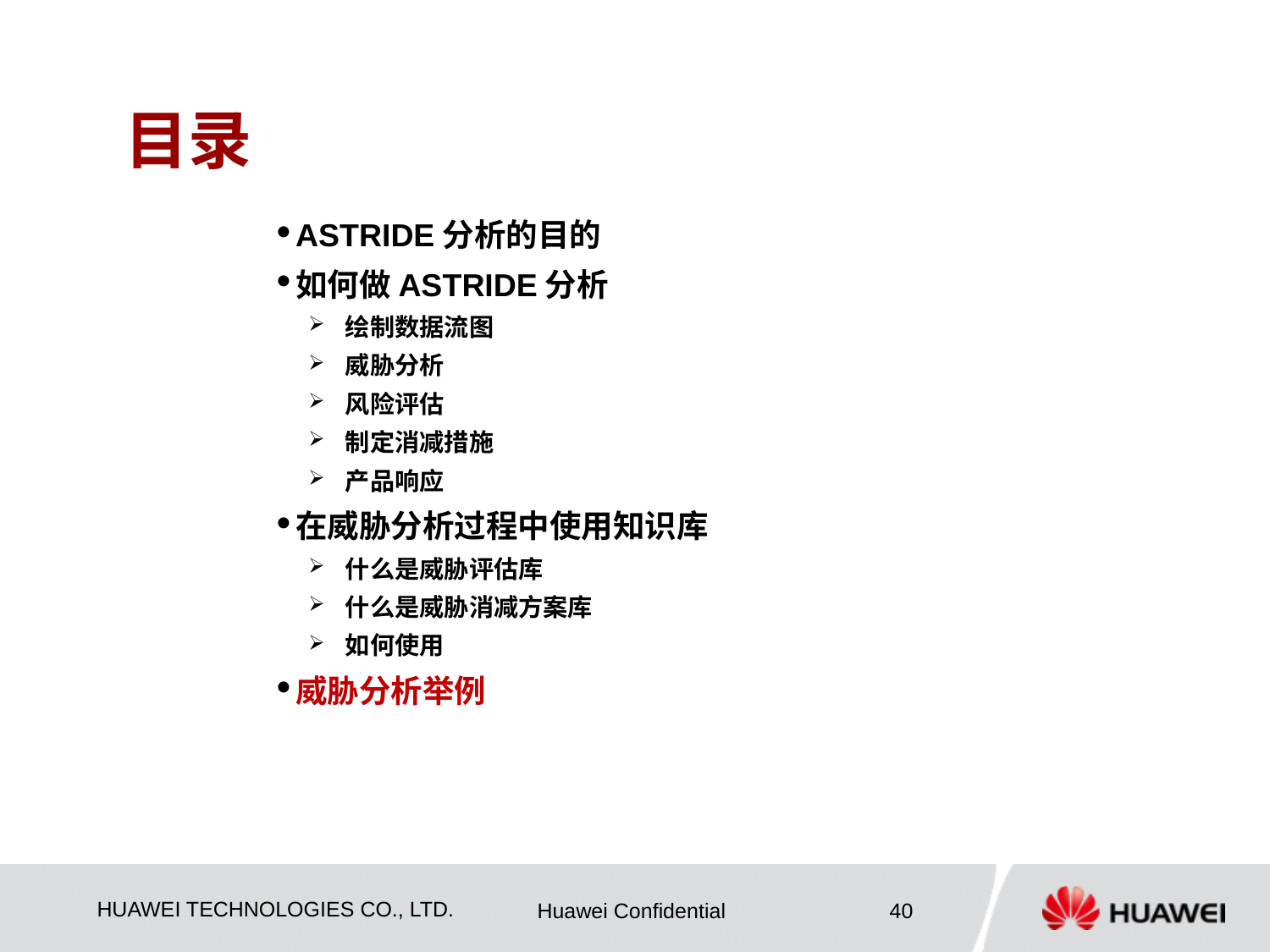

目录
ASTRIDE分析的目的
如何做ASTRIDE分析
绘制数据流图
威胁分析
风险评估
制定消减措施
产品响应
在威胁分析过程中使用知识库
什么是威胁评估库
什么是威胁消减方案库
如何使用
威胁分析举例